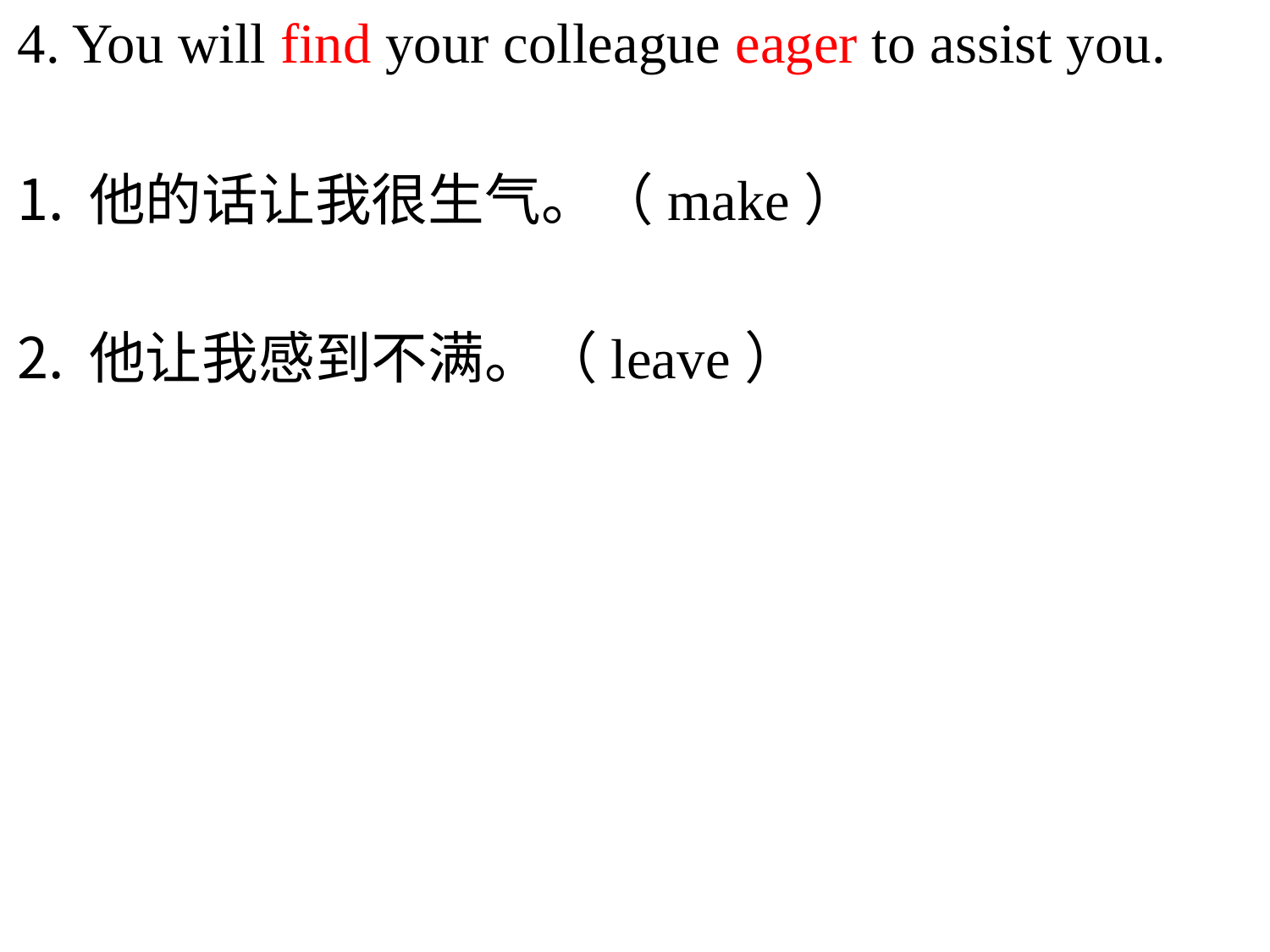

4. You will find your colleague eager to assist you.

他的话让我很生气。（make）

他让我感到不满。（leave）